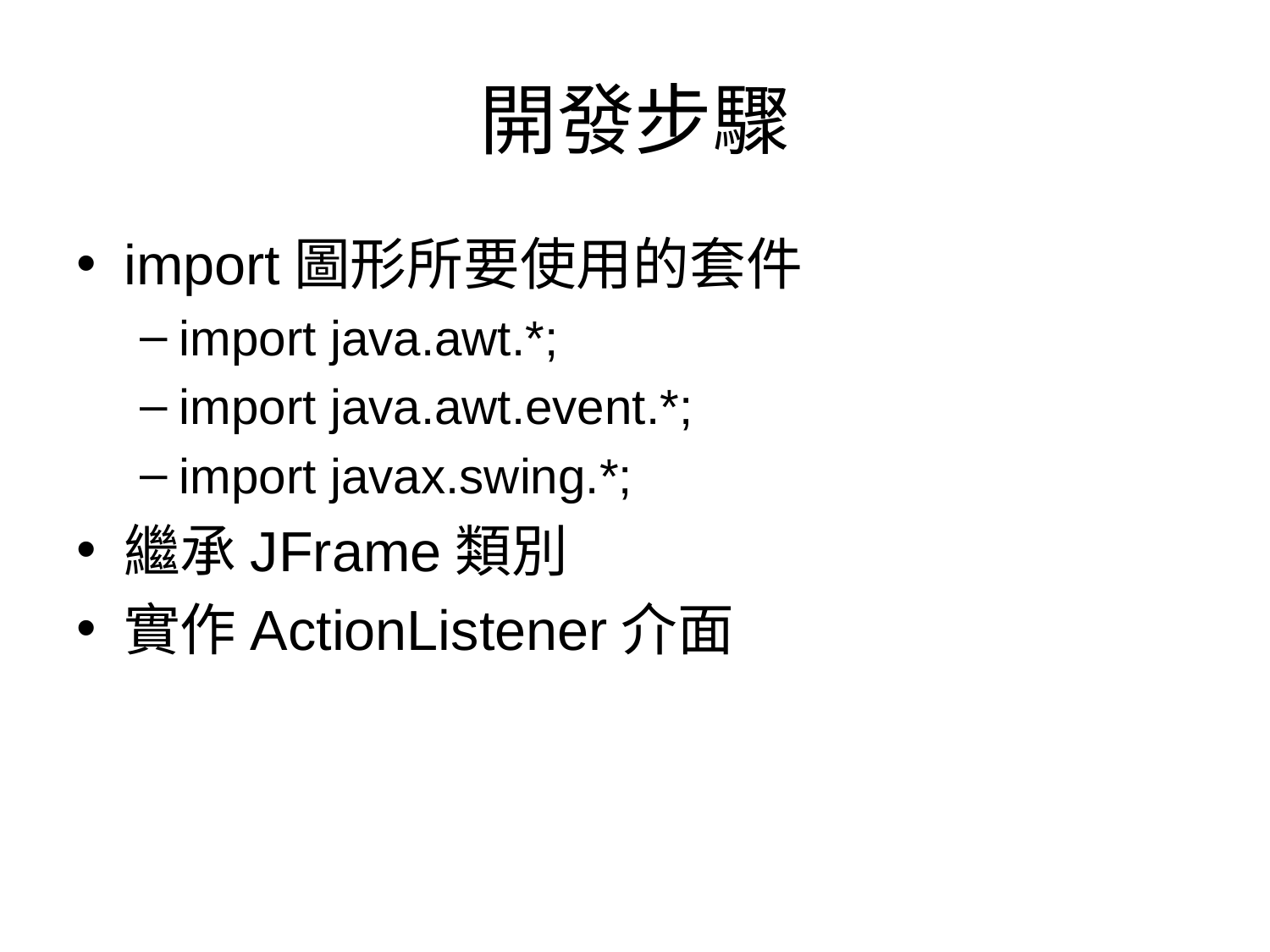

# 開發步驟
import圖形所要使用的套件
import java.awt.*;
import java.awt.event.*;
import javax.swing.*;
繼承JFrame類別
實作ActionListener介面